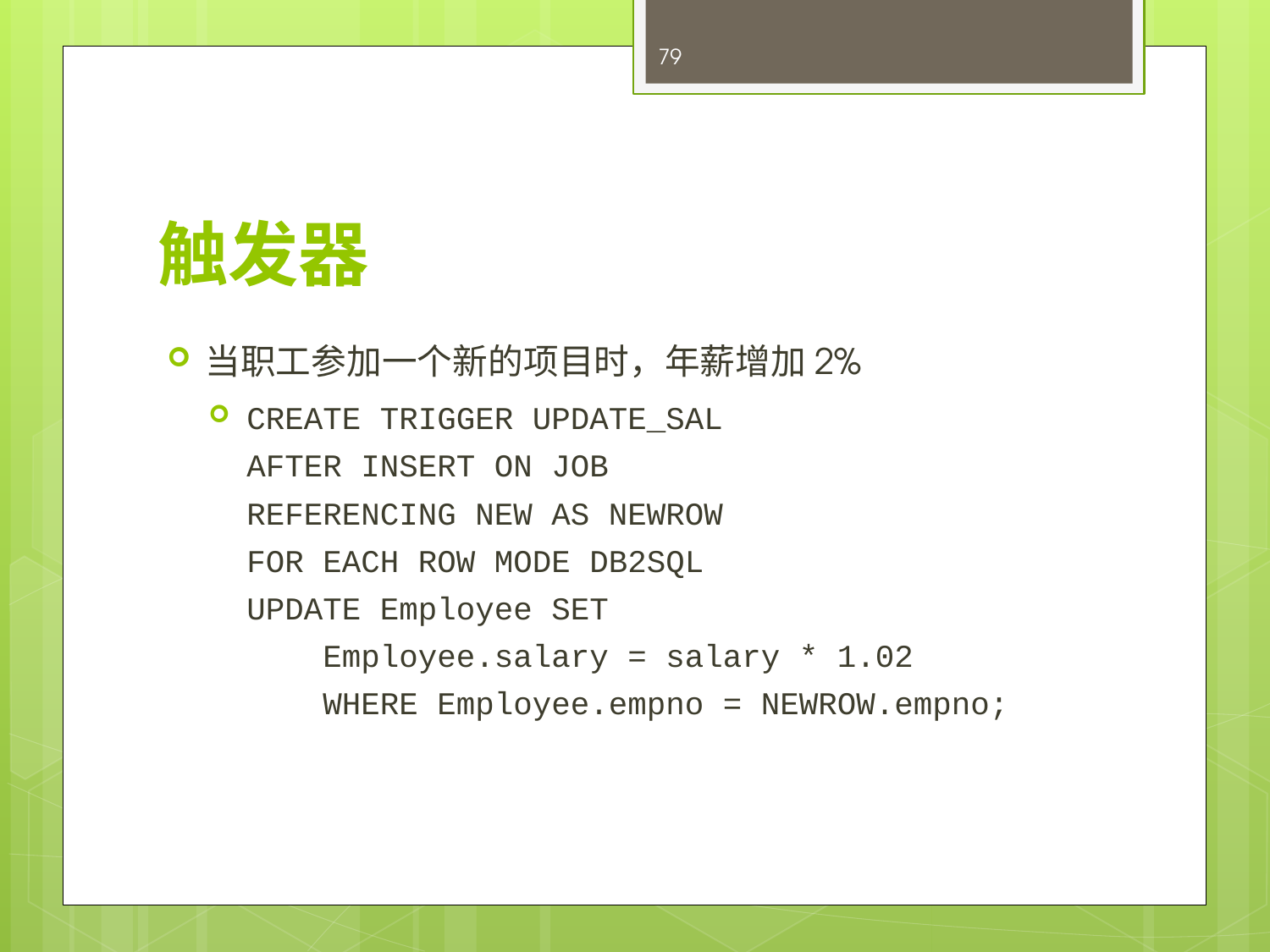

79
# 触发器
当职工参加一个新的项目时，年薪增加2%
CREATE TRIGGER UPDATE_SAL
AFTER INSERT ON JOB
REFERENCING NEW AS NEWROW
FOR EACH ROW MODE DB2SQL
UPDATE Employee SET
    Employee.salary = salary * 1.02
    WHERE Employee.empno = NEWROW.empno;